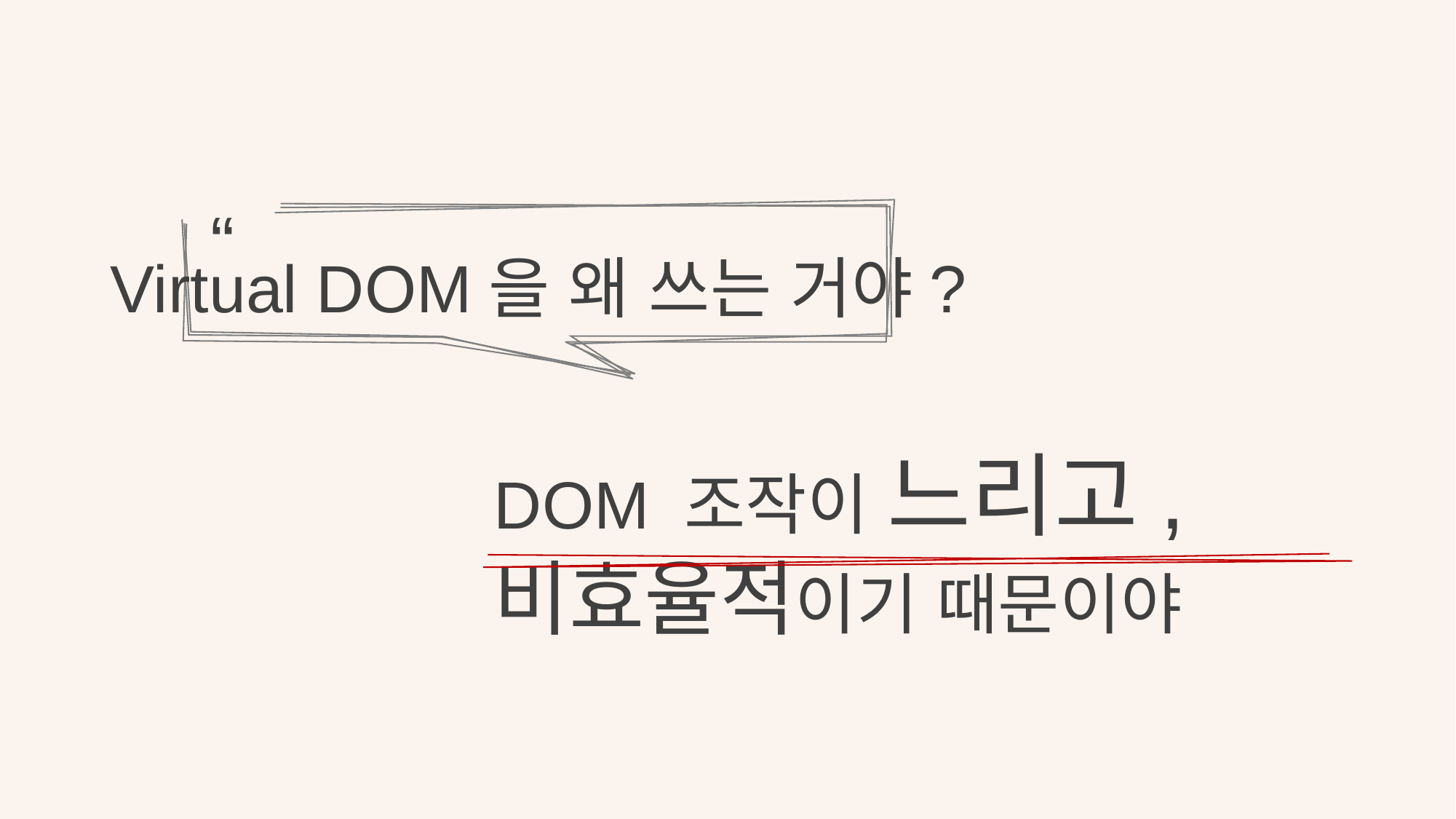

“

Virtual DOM을 왜 쓰는 거야?
DOM 조작이 느리고, 비효율적이기 때문이야